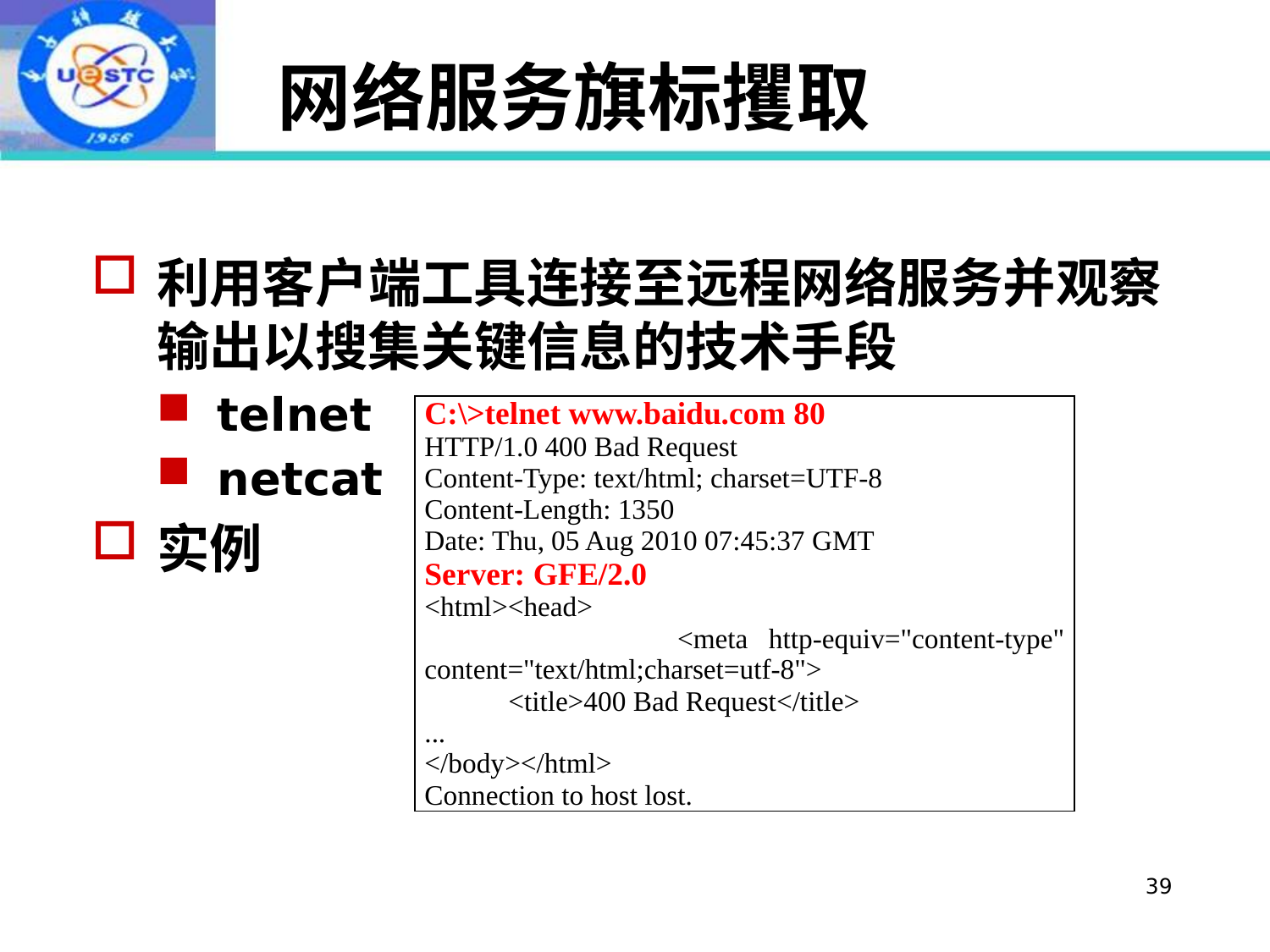

# 网络服务旗标攫取
利用客户端工具连接至远程网络服务并观察输出以搜集关键信息的技术手段
telnet
netcat
实例

| C:\>telnet www.baidu.com 80 HTTP/1.0 400 Bad Request Content-Type: text/html; charset=UTF-8 Content-Length: 1350 Date: Thu, 05 Aug 2010 07:45:37 GMT Server: GFE/2.0 <html><head> <meta http-equiv="content-type" content="text/html;charset=utf-8"> <title>400 Bad Request</title> ... </body></html> Connection to host lost. |
| --- |
39